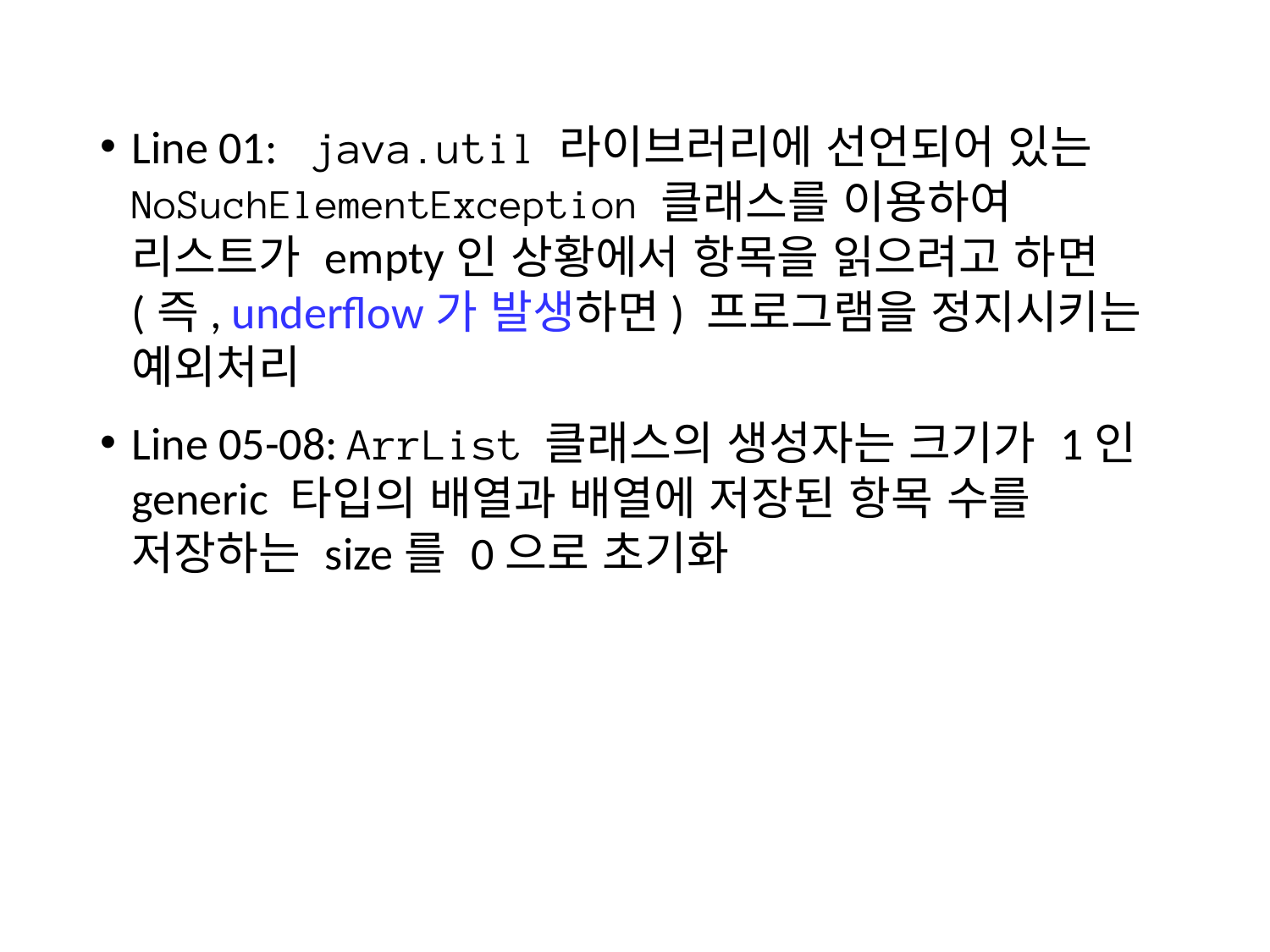

Line 01:  java.util 라이브러리에 선언되어 있는 NoSuchElementException 클래스를 이용하여 리스트가 empty인 상황에서 항목을 읽으려고 하면(즉, underflow가 발생하면) 프로그램을 정지시키는 예외처리
Line 05-08: ArrList 클래스의 생성자는 크기가 1인 generic 타입의 배열과 배열에 저장된 항목 수를 저장하는 size를 0으로 초기화